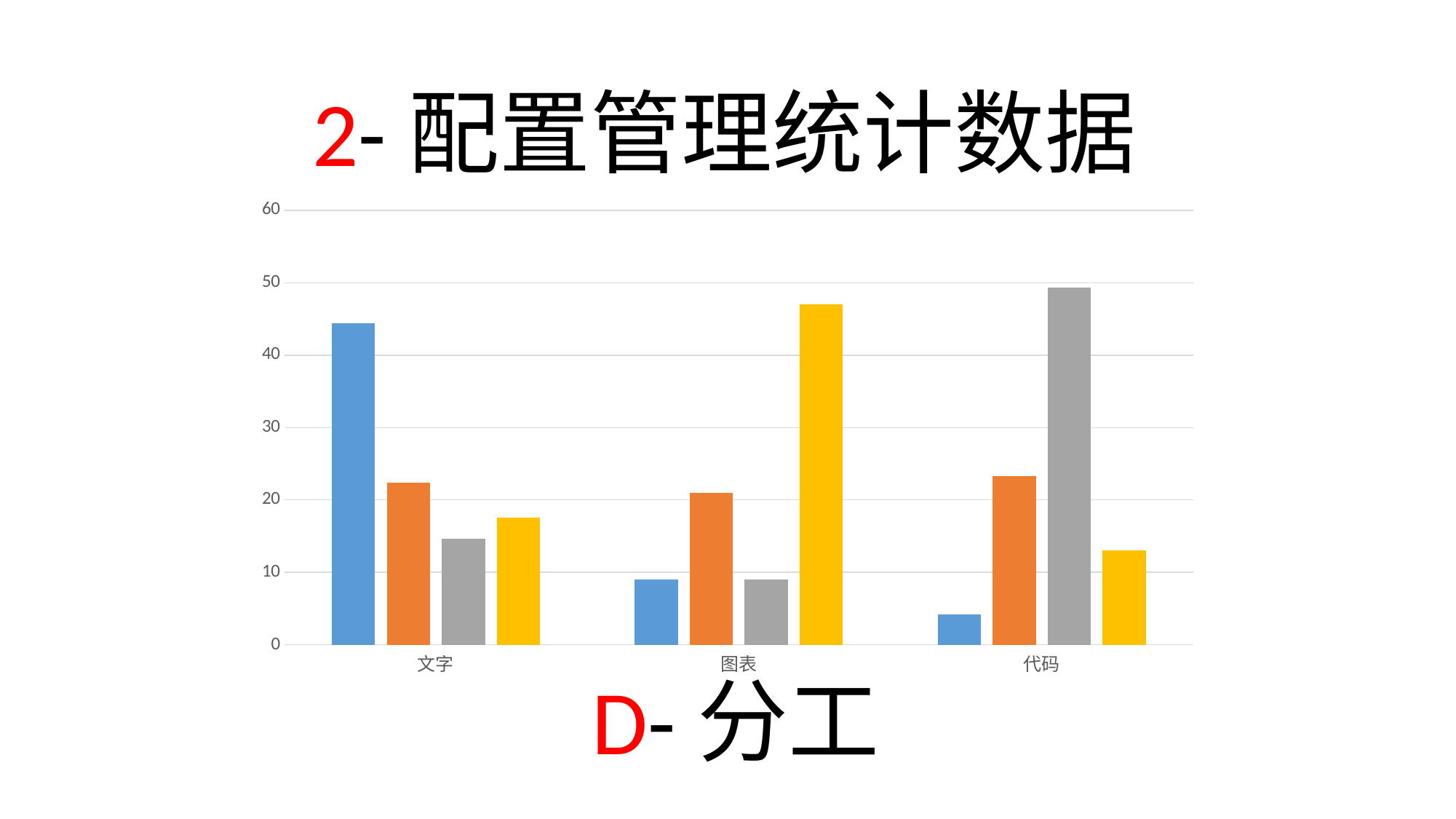

2-配置管理统计数据

### Chart

| Category | 马宇晴 | 李嘉艺 | 杨云龙 | 陈昆度 |
|---|---|---|---|---|
| 文字 | 44.4 | 22.41 | 14.66 | 17.58 |
| 图表 | 9.0 | 21.0 | 9.0 | 47.0 |
| 代码 | 4.2 | 23.3 | 49.3 | 13.0 |
D-分工